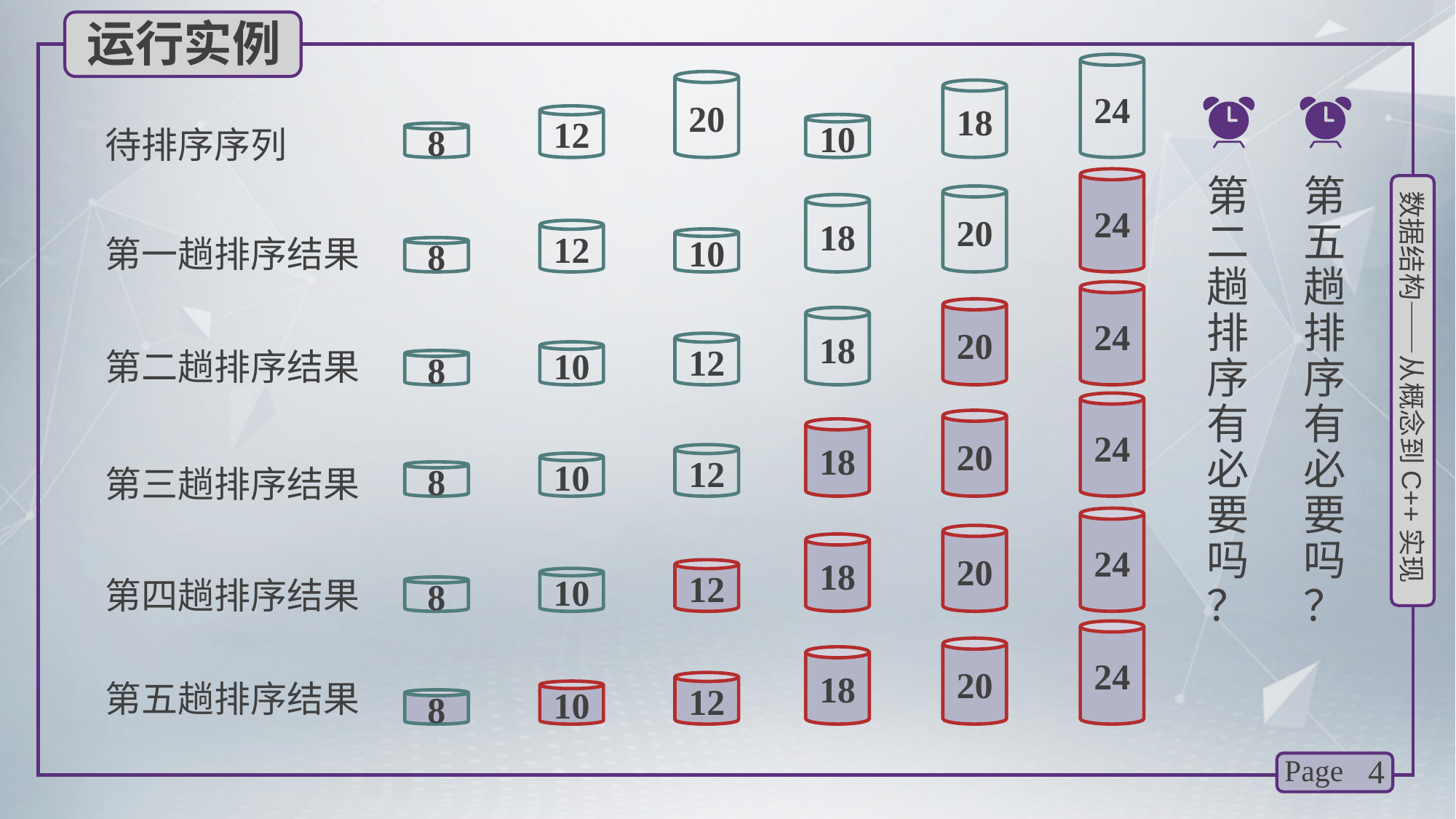

运行实例

24
20
18

第
五趟排序有必要吗
？

第
二趟排序有必要吗
？
12
10
待排序序列
8
24
20
18
12
第一趟排序结果
10
8
24
20
18
12
第二趟排序结果
10
8
24
20
18
12
10
第三趟排序结果
8
24
20
18
12
第四趟排序结果
10
8
24
20
18
第五趟排序结果
12
10
8